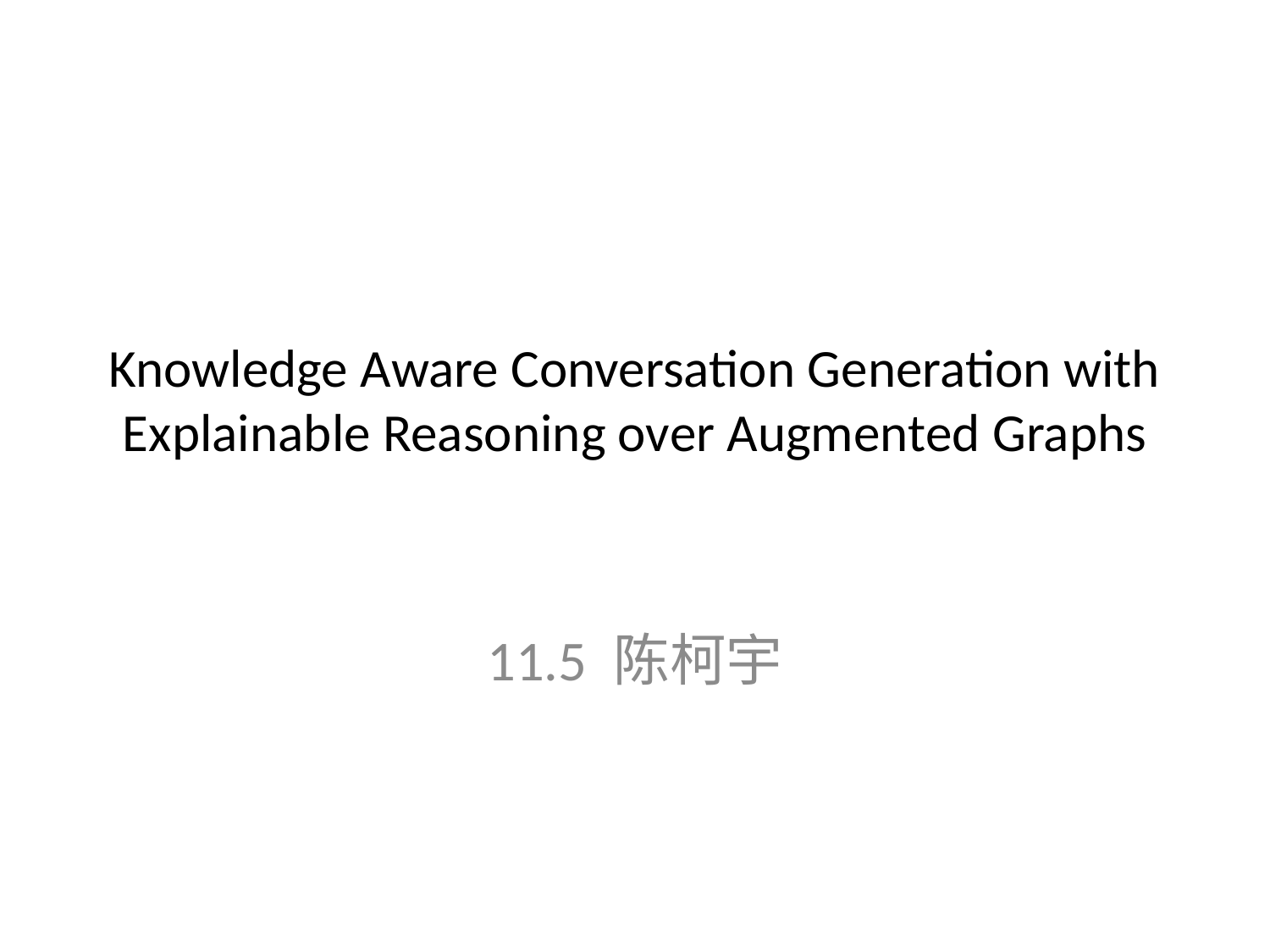

# Knowledge Aware Conversation Generation with Explainable Reasoning over Augmented Graphs

11.5 陈柯宇